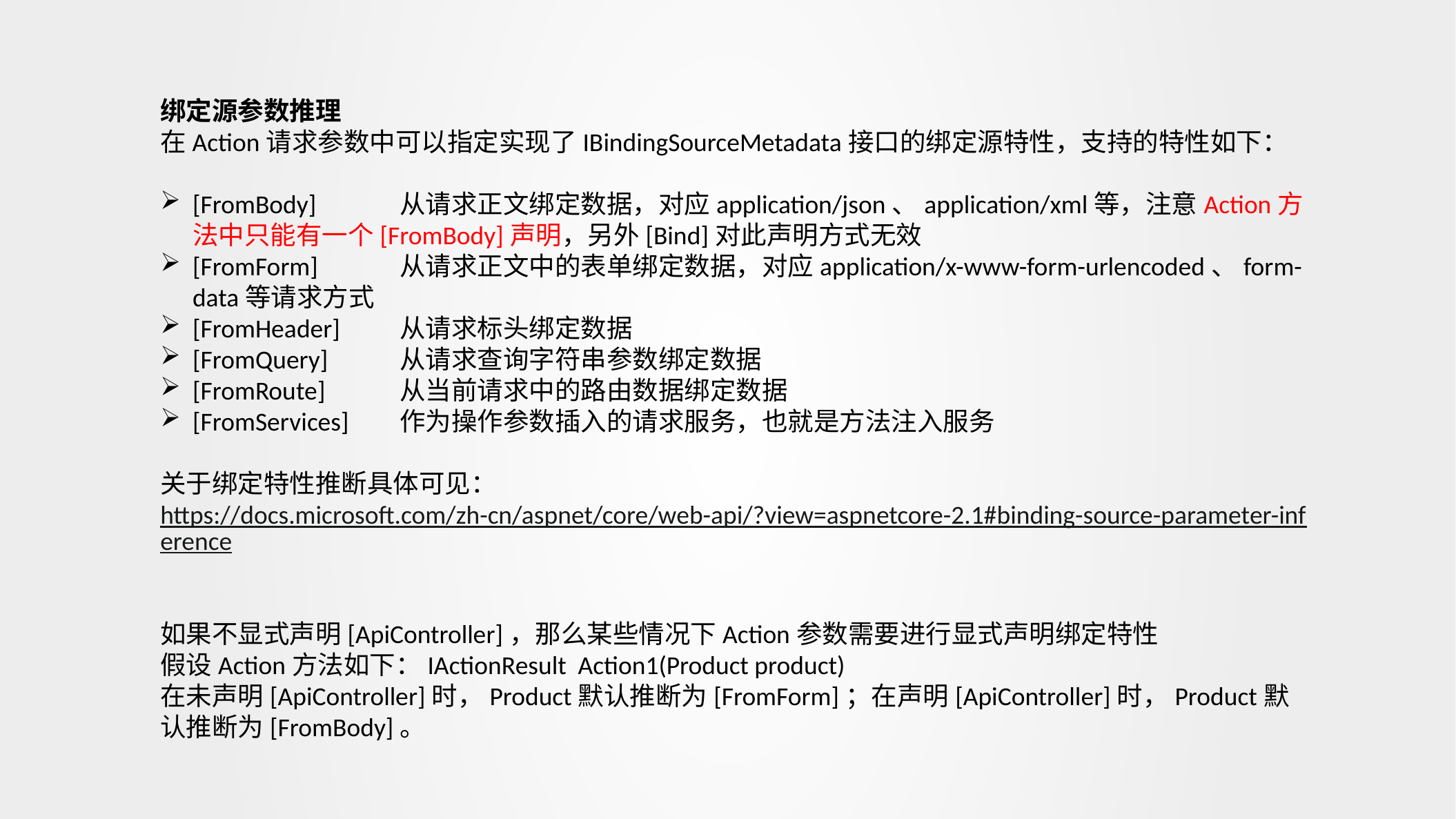

绑定源参数推理
在Action请求参数中可以指定实现了IBindingSourceMetadata接口的绑定源特性，支持的特性如下：

[FromBody]	从请求正文绑定数据，对应application/json、application/xml等，注意Action方法中只能有一个[FromBody]声明，另外[Bind]对此声明方式无效
[FromForm]	从请求正文中的表单绑定数据，对应application/x-www-form-urlencoded、form-data等请求方式
[FromHeader]	从请求标头绑定数据
[FromQuery]	从请求查询字符串参数绑定数据
[FromRoute]	从当前请求中的路由数据绑定数据
[FromServices]	作为操作参数插入的请求服务，也就是方法注入服务

关于绑定特性推断具体可见：
https://docs.microsoft.com/zh-cn/aspnet/core/web-api/?view=aspnetcore-2.1#binding-source-parameter-inference

如果不显式声明[ApiController]，那么某些情况下Action参数需要进行显式声明绑定特性
假设Action方法如下：IActionResult  Action1(Product product)
在未声明[ApiController]时，Product默认推断为[FromForm]；在声明[ApiController]时，Product默认推断为[FromBody]。